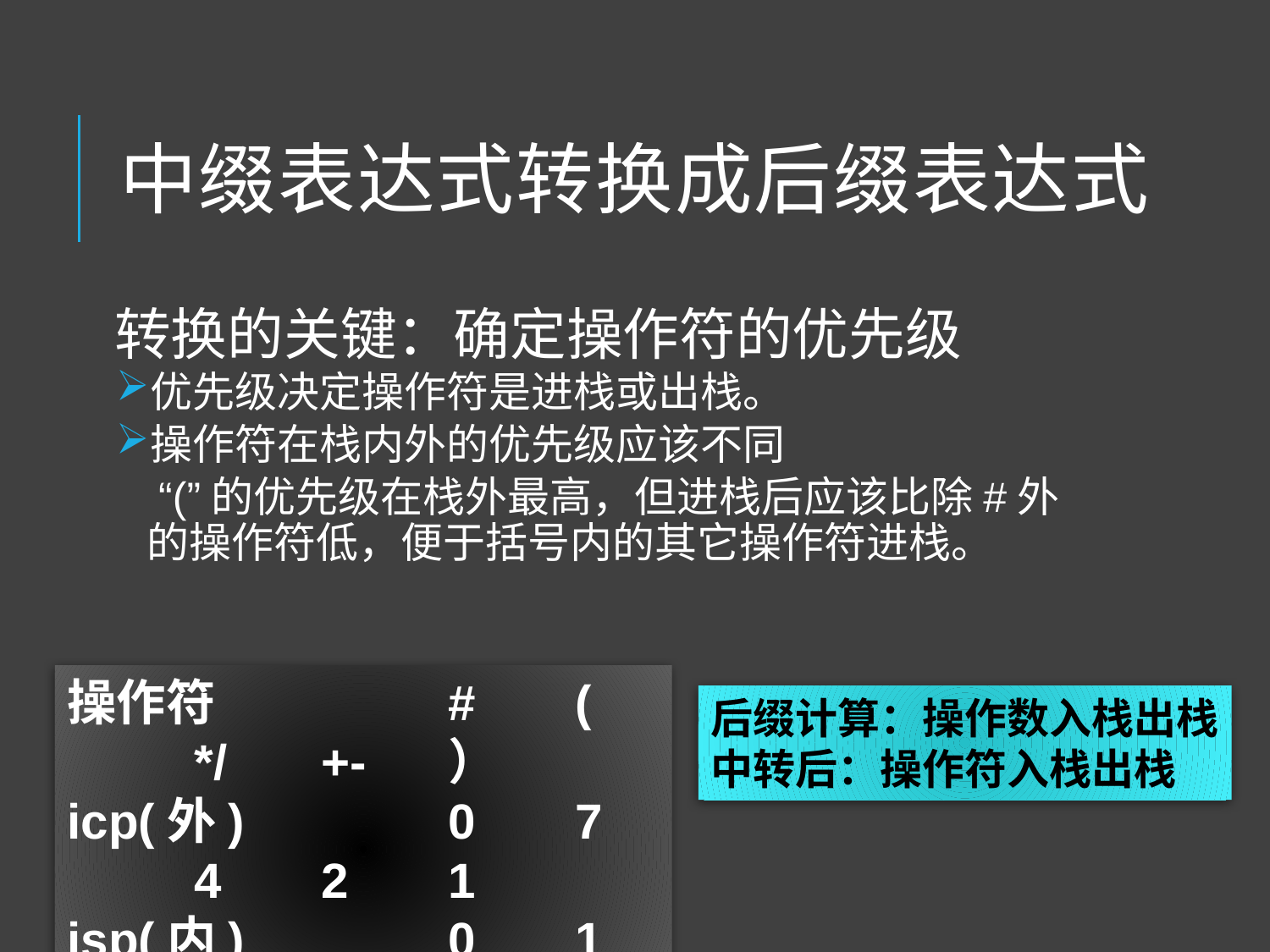

# 中缀表达式转换成后缀表达式
转换的关键：确定操作符的优先级
优先级决定操作符是进栈或出栈。
操作符在栈内外的优先级应该不同
 “(”的优先级在栈外最高，但进栈后应该比除#外的操作符低，便于括号内的其它操作符进栈。

操作符		#	(	*/	+-	）
icp(外)		0	7	4	2	1
isp(内)		0	1	5	3	7
后缀计算：操作数入栈出栈
中转后：操作符入栈出栈